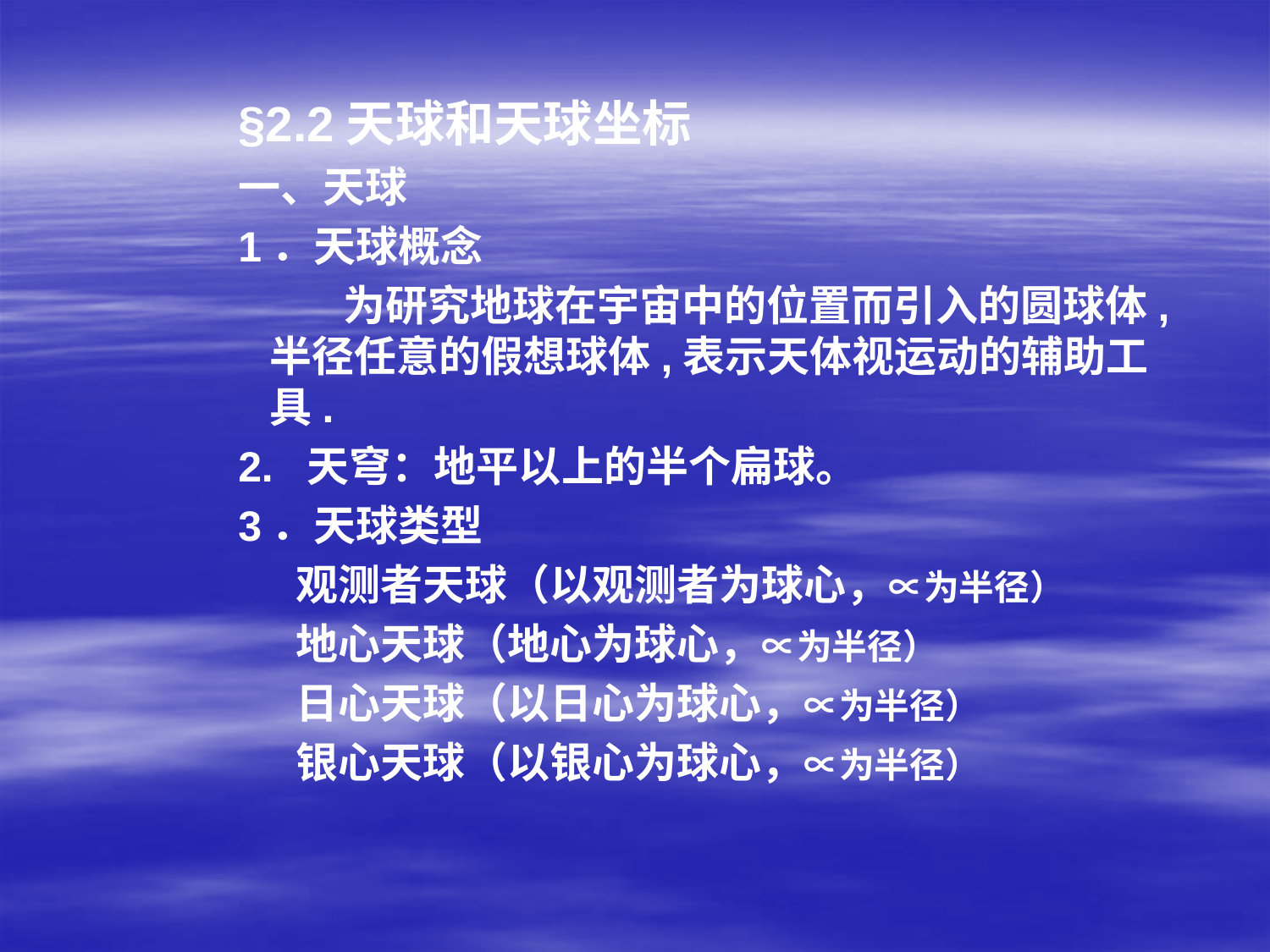

§2.2天球和天球坐标
一、天球
1．天球概念
          为研究地球在宇宙中的位置而引入的圆球体,半径任意的假想球体,表示天体视运动的辅助工具.
2.  天穹：地平以上的半个扁球。
3．天球类型
     观测者天球（以观测者为球心，∝为半径）
     地心天球（地心为球心，∝为半径）
     日心天球（以日心为球心，∝为半径）
     银心天球（以银心为球心，∝为半径）